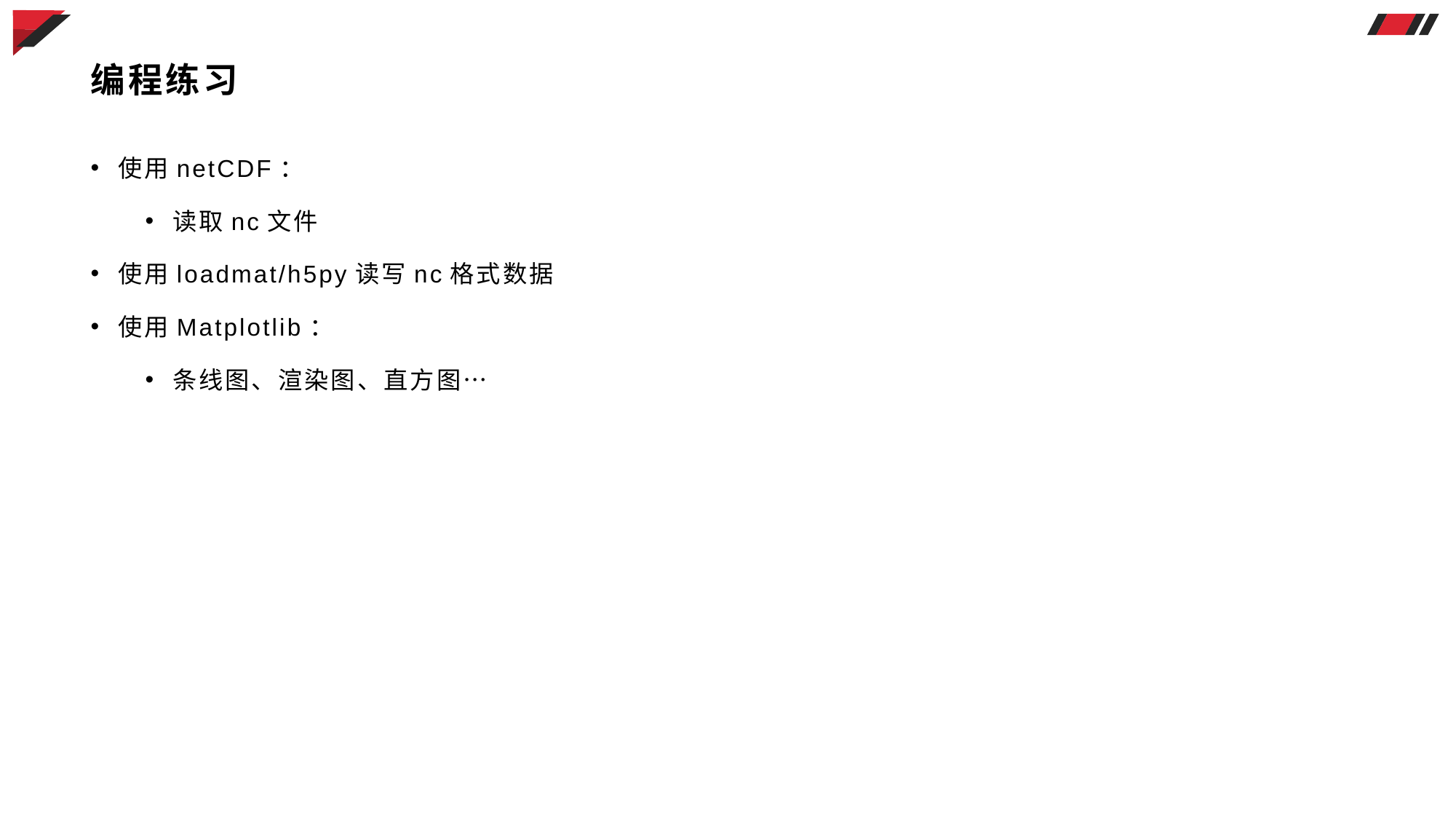

# 编程练习
使用netCDF：
读取nc文件
使用loadmat/h5py读写nc格式数据
使用Matplotlib：
条线图、渲染图、直方图…